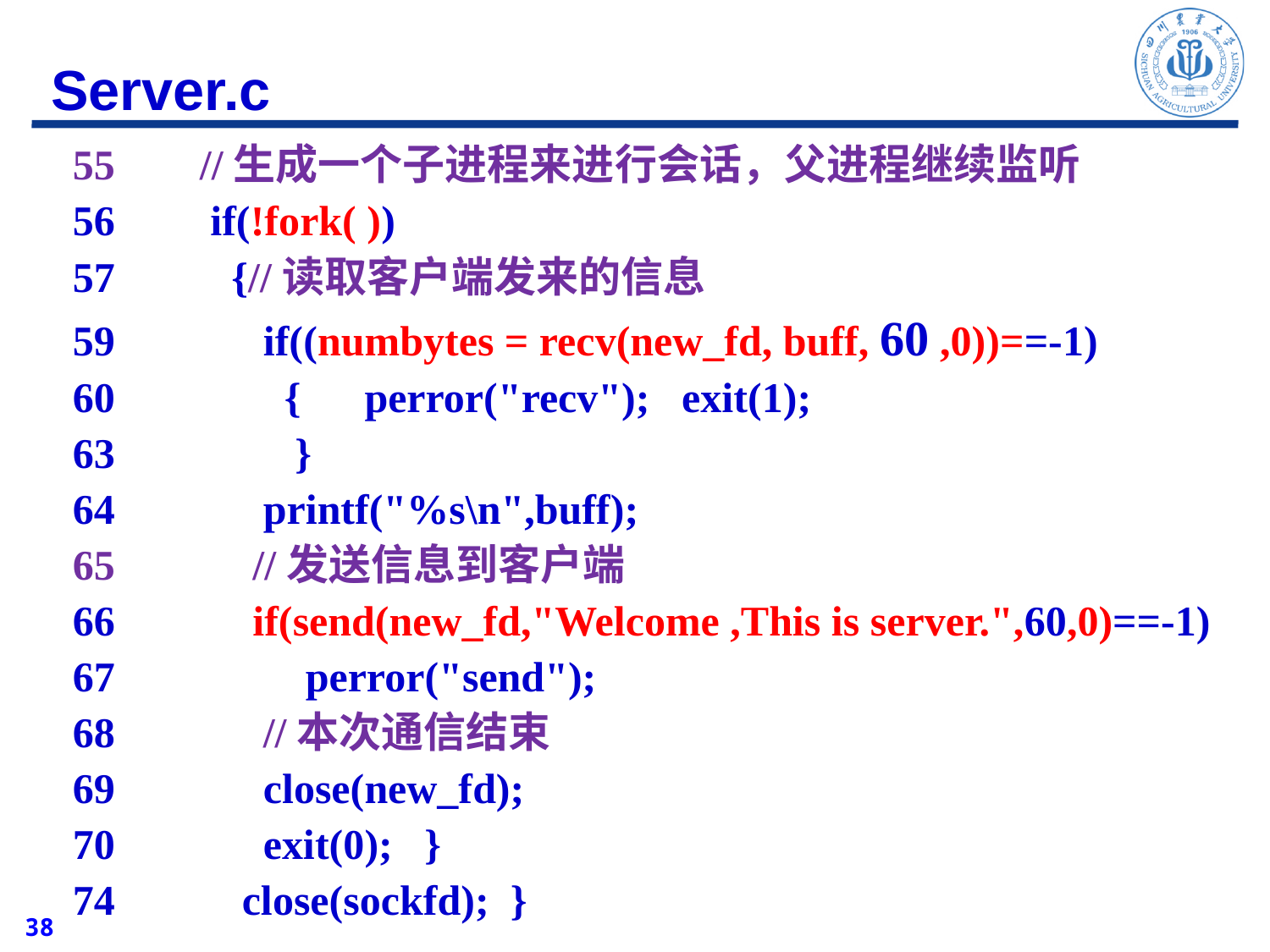

Server.c
 55        //生成一个子进程来进行会话，父进程继续监听
 56         if(!fork( ))
 57           {//读取客户端发来的信息
 59              if((numbytes = recv(new_fd, buff, 60 ,0))==-1)
 60                {      perror("recv");   exit(1);
 63                 }
 64              printf("%s\n",buff);
 65             //发送信息到客户端
 66             if(send(new_fd,"Welcome ,This is server.",60,0)==-1)
 67                  perror("send");
 68              //本次通信结束
 69              close(new_fd);
 70              exit(0);   }
 74            close(sockfd);  }